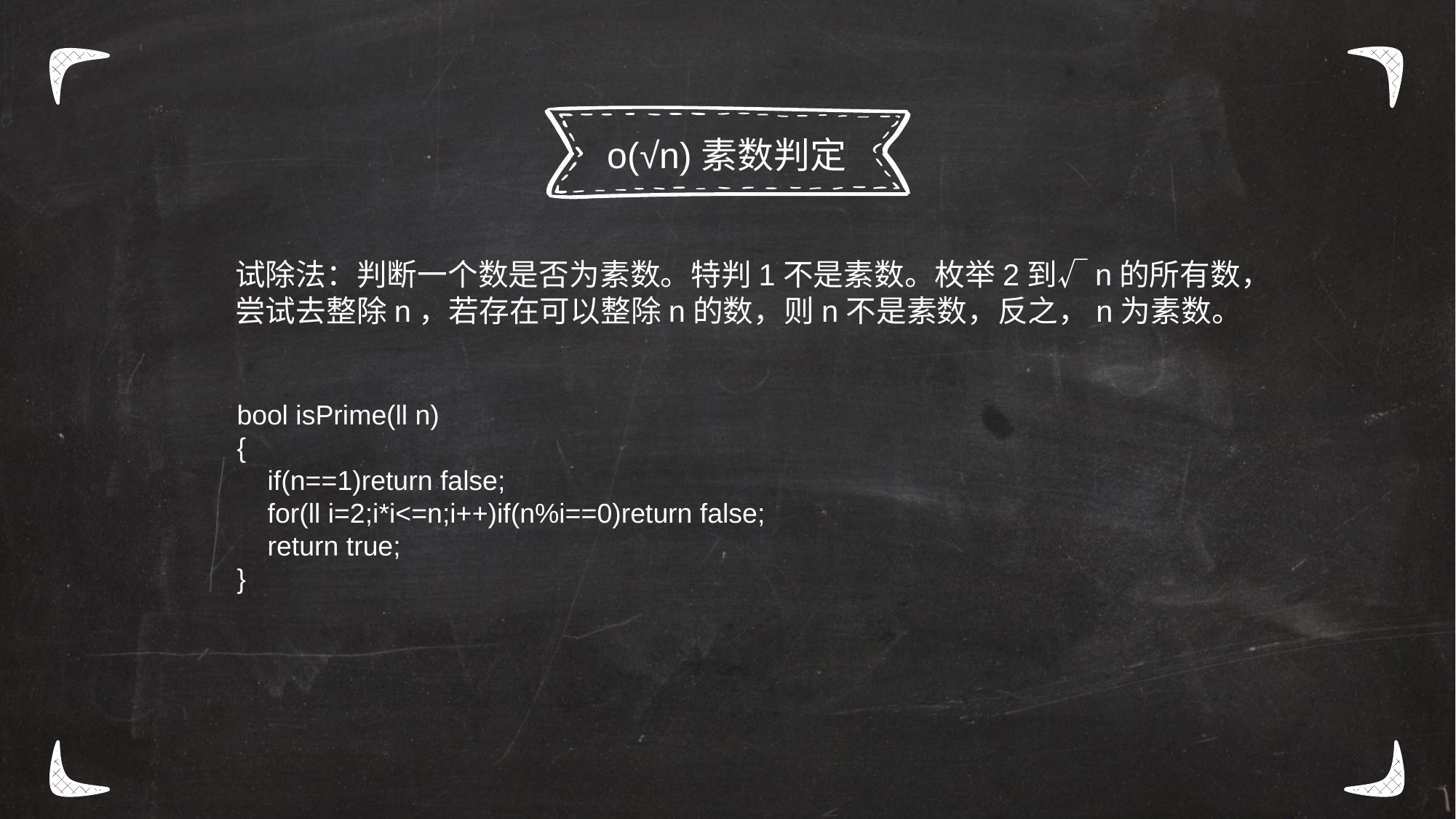

o(√n)素数判定
试除法：判断一个数是否为素数。特判1不是素数。枚举2到√n的所有数，尝试去整除n，若存在可以整除n的数，则n不是素数，反之，n为素数。
bool isPrime(ll n)
{
    if(n==1)return false;
    for(ll i=2;i*i<=n;i++)if(n%i==0)return false;
    return true;
}